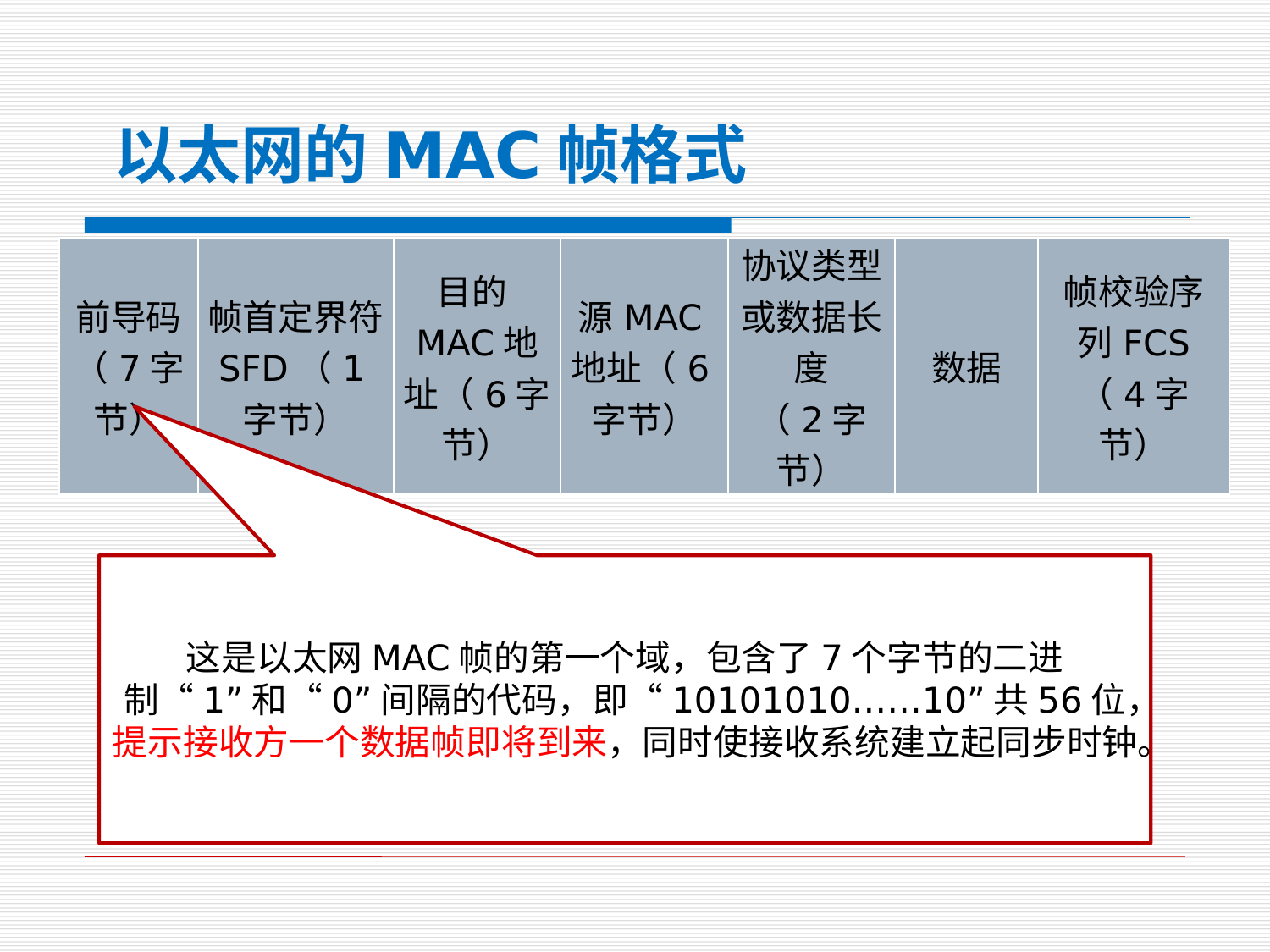

# 以太网的MAC帧格式
| 前导码 （7字节） | 帧首定界符SFD（1字节） | 目的MAC地址（6字节） | 源MAC地址（6字节） | 协议类型或数据长度 （2字节） | 数据 | 帧校验序列FCS （4字节） |
| --- | --- | --- | --- | --- | --- | --- |
这是以太网MAC帧的第一个域，包含了7个字节的二进制“1”和“0”间隔的代码，即“10101010……10”共56位，提示接收方一个数据帧即将到来，同时使接收系统建立起同步时钟。